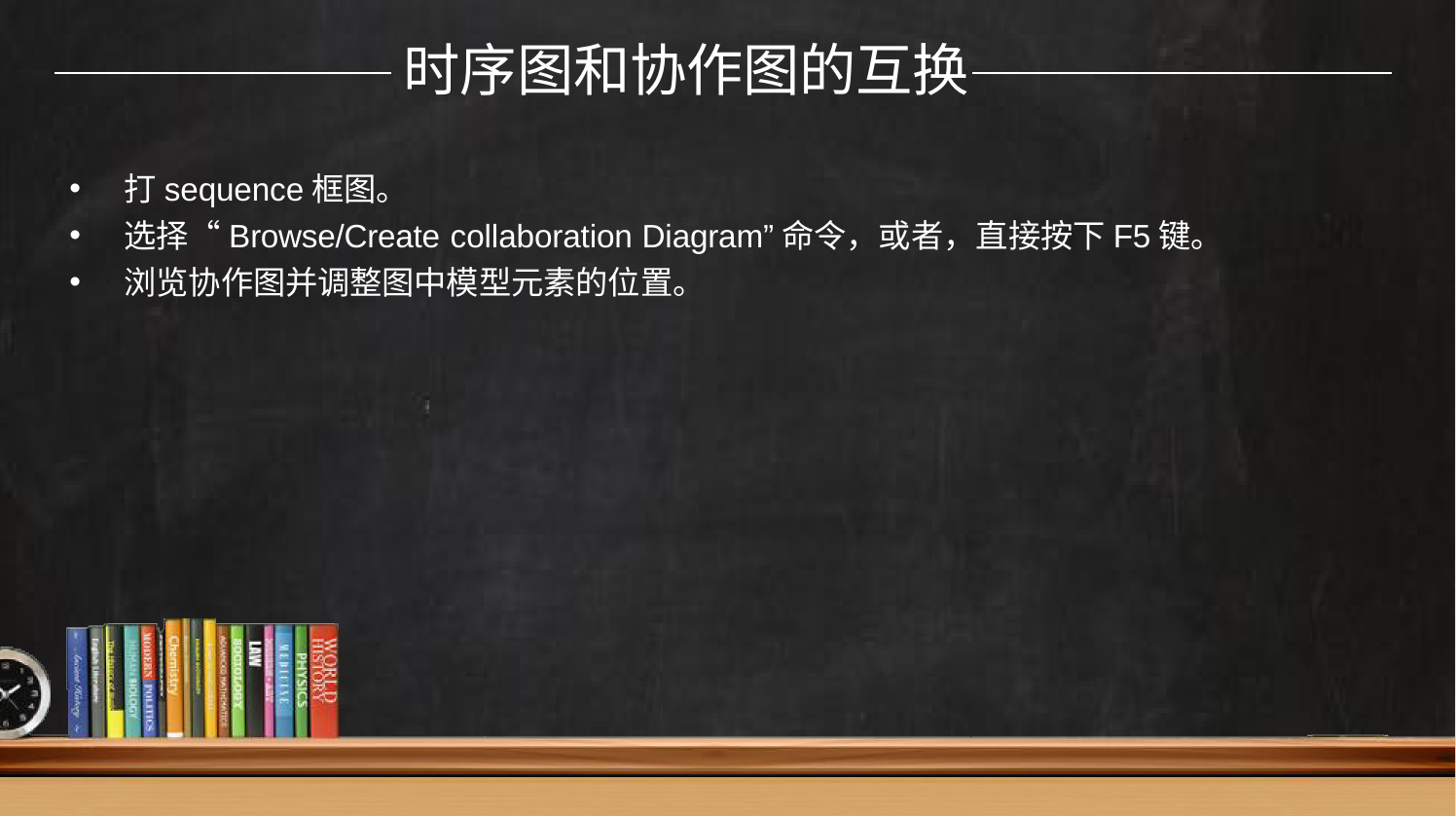

# 时序图和协作图的互换

打sequence框图。
选择“Browse/Create collaboration Diagram”命令，或者，直接按下F5键。
浏览协作图并调整图中模型元素的位置。